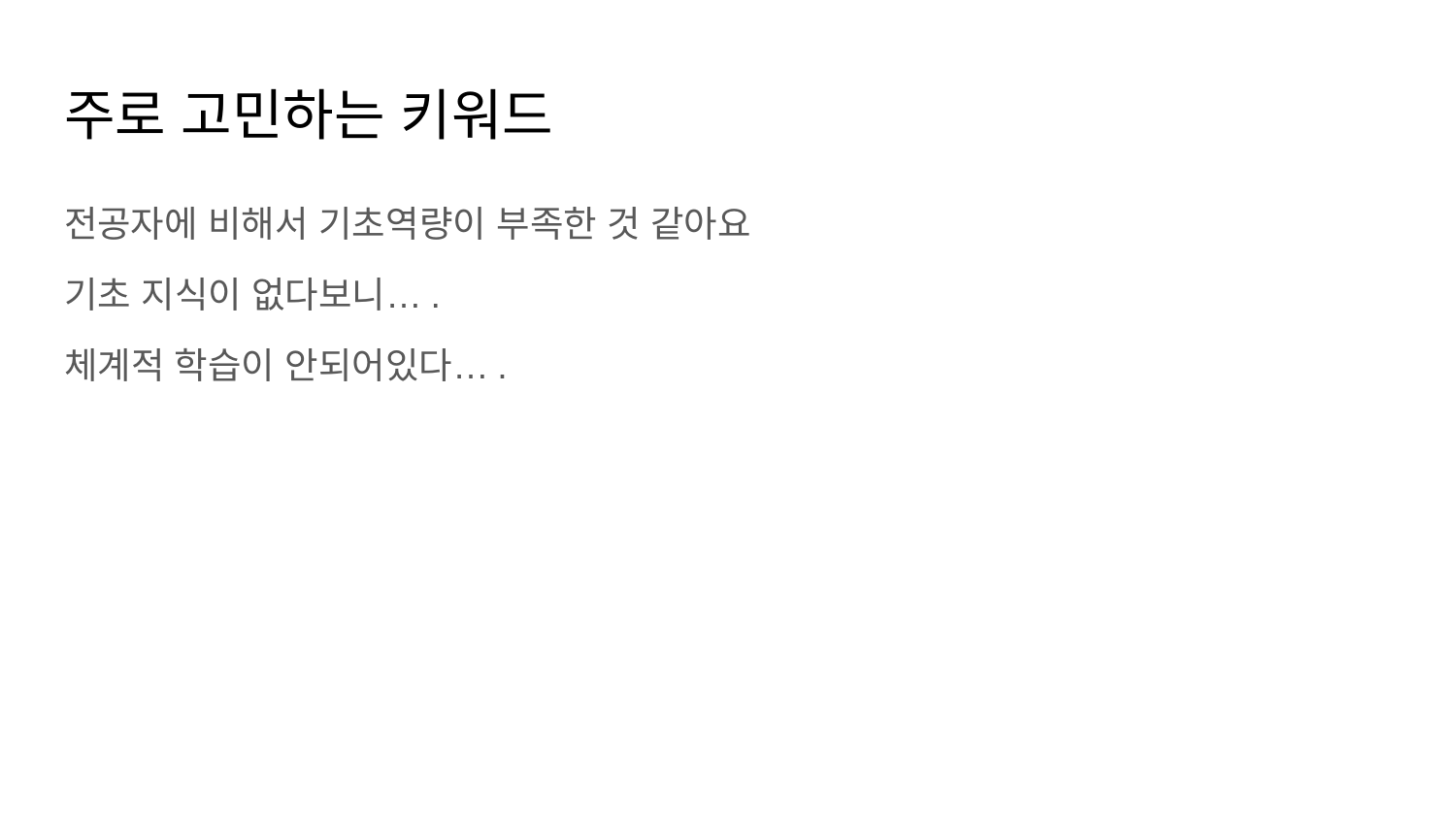

# 주로 고민하는 키워드
전공자에 비해서 기초역량이 부족한 것 같아요
기초 지식이 없다보니….
체계적 학습이 안되어있다….